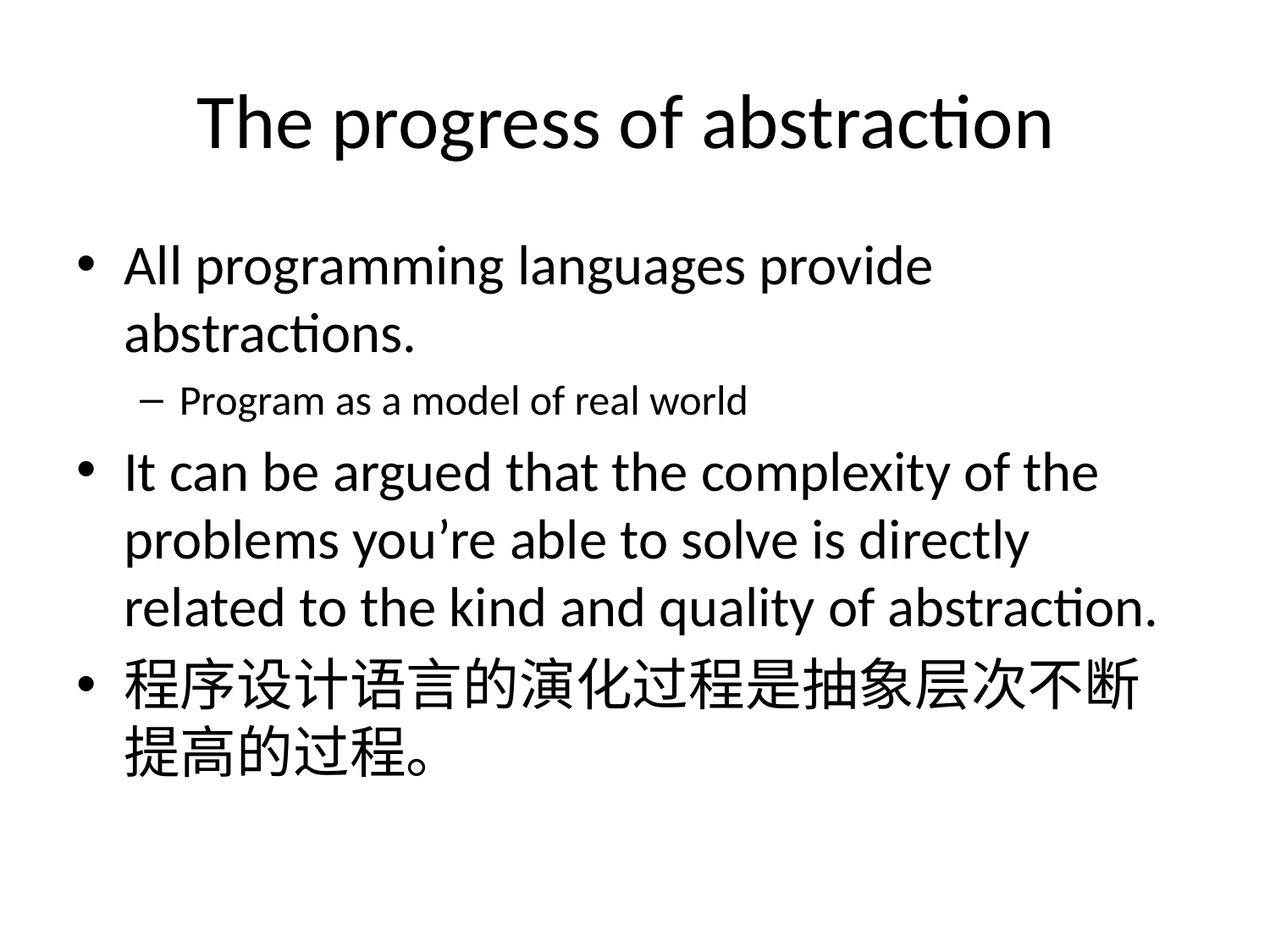

# The progress of abstraction
All programming languages provide abstractions.
Program as a model of real world
It can be argued that the complexity of the problems you’re able to solve is directly related to the kind and quality of abstraction.
程序设计语言的演化过程是抽象层次不断提高的过程。